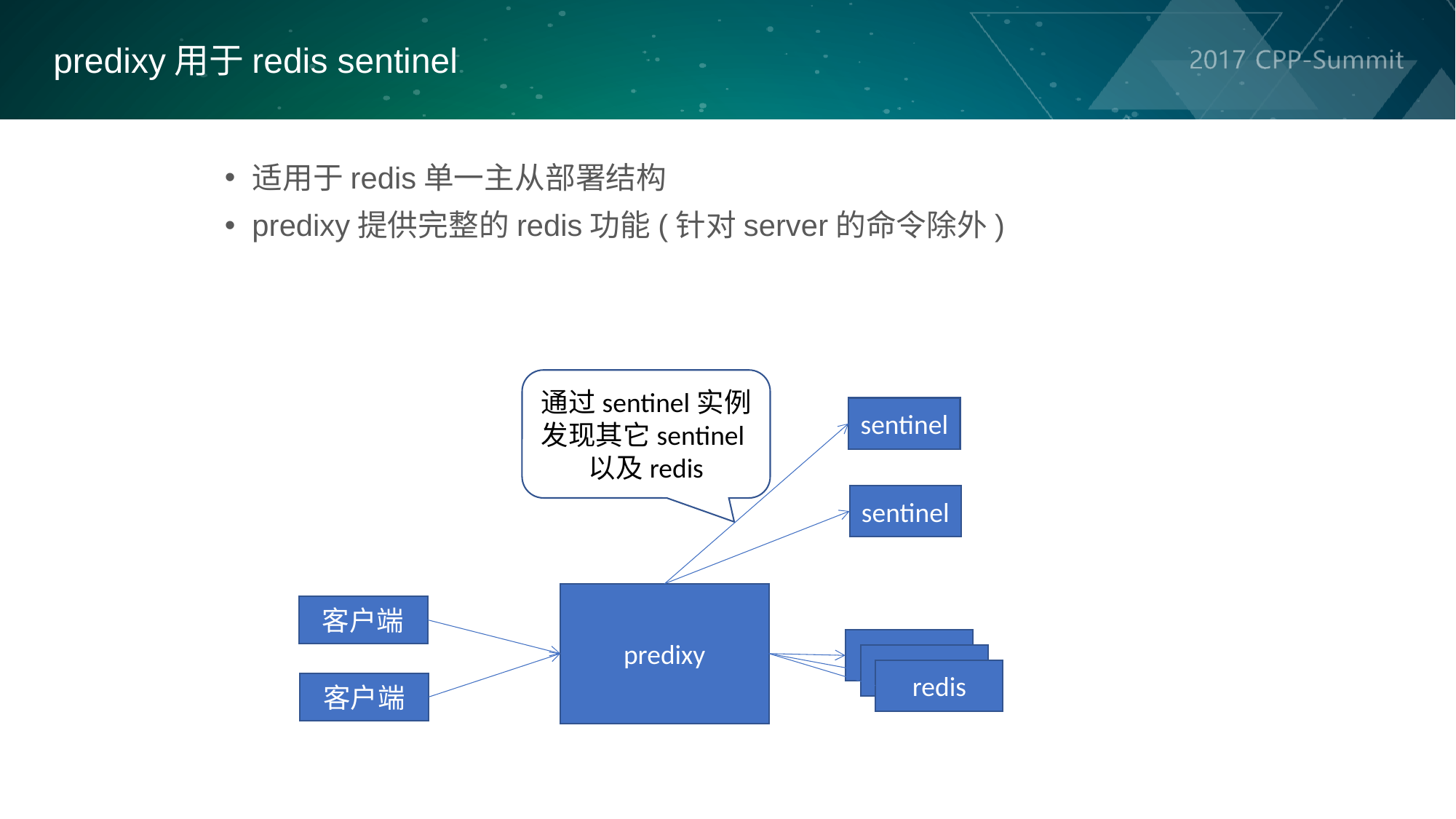

predixy用于redis sentinel
适用于redis单一主从部署结构
predixy提供完整的redis功能(针对server的命令除外)
通过sentinel实例发现其它sentinel以及redis
sentinel
sentinel
predixy
客户端

redis
客户端